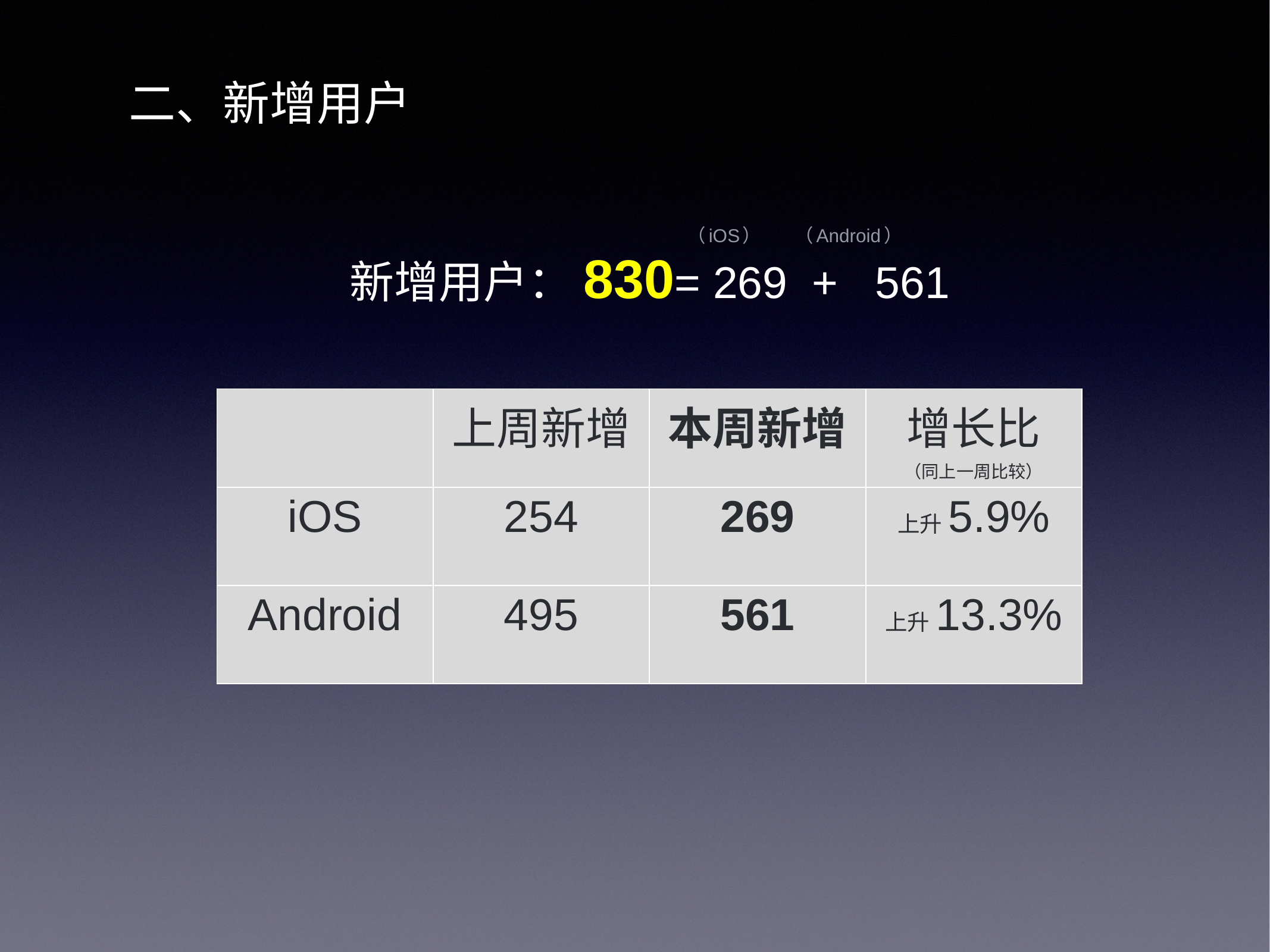

二、新增用户
 （iOS）        （Android）
新增用户：830= 269  +   561
|  | 上周新增 | 本周新增 | 增长比 （同上一周比较） |
| --- | --- | --- | --- |
| iOS | 254 | 269 | 上升5.9% |
| Android | 495 | 561 | 上升13.3% |